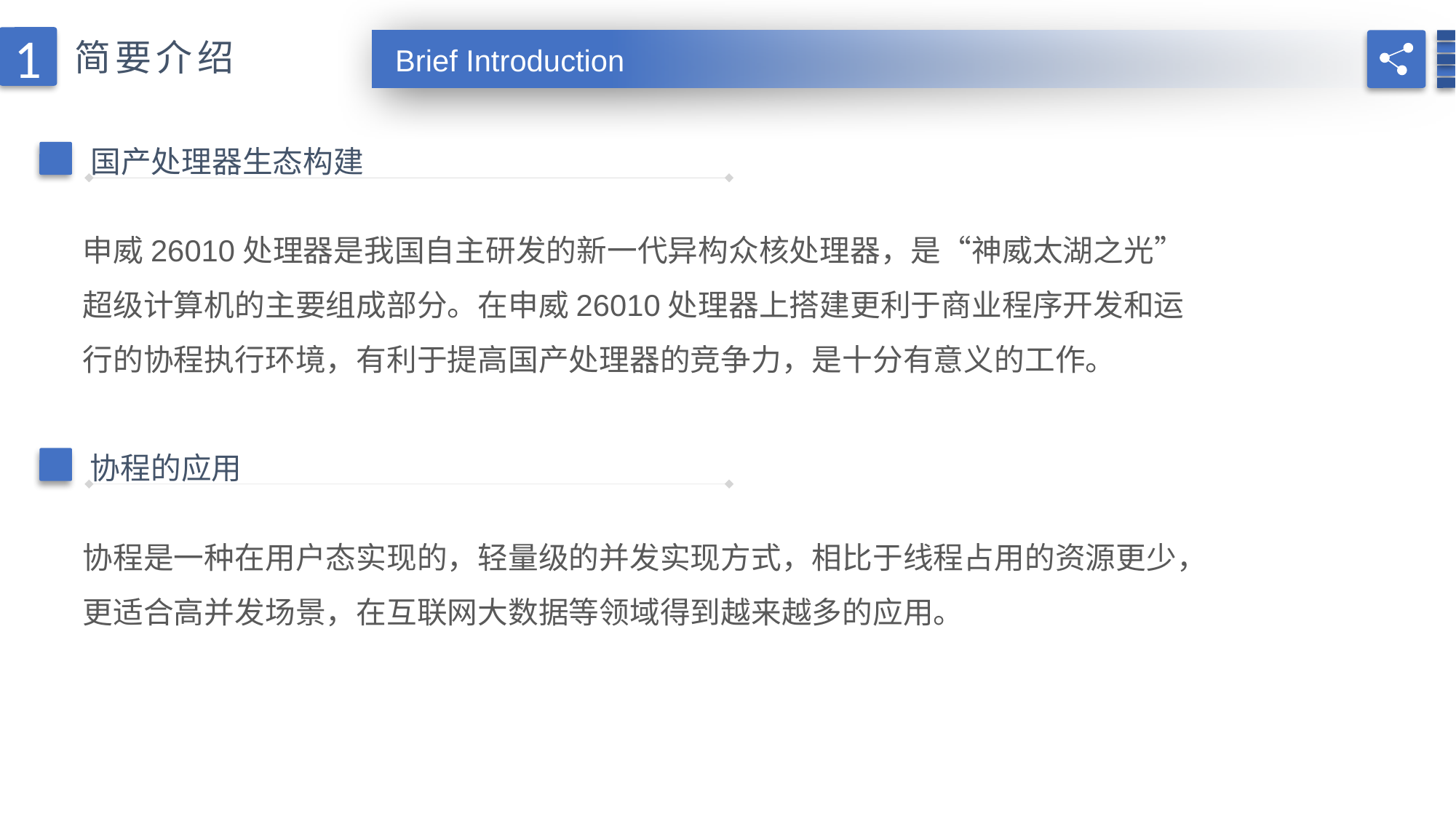

1
简要介绍

Brief Introduction
国产处理器生态构建

申威26010处理器是我国自主研发的新一代异构众核处理器，是“神威太湖之光”超级计算机的主要组成部分。在申威26010处理器上搭建更利于商业程序开发和运行的协程执行环境，有利于提高国产处理器的竞争力，是十分有意义的工作。

协程的应用

协程是一种在用户态实现的，轻量级的并发实现方式，相比于线程占用的资源更少，更适合高并发场景，在互联网大数据等领域得到越来越多的应用。